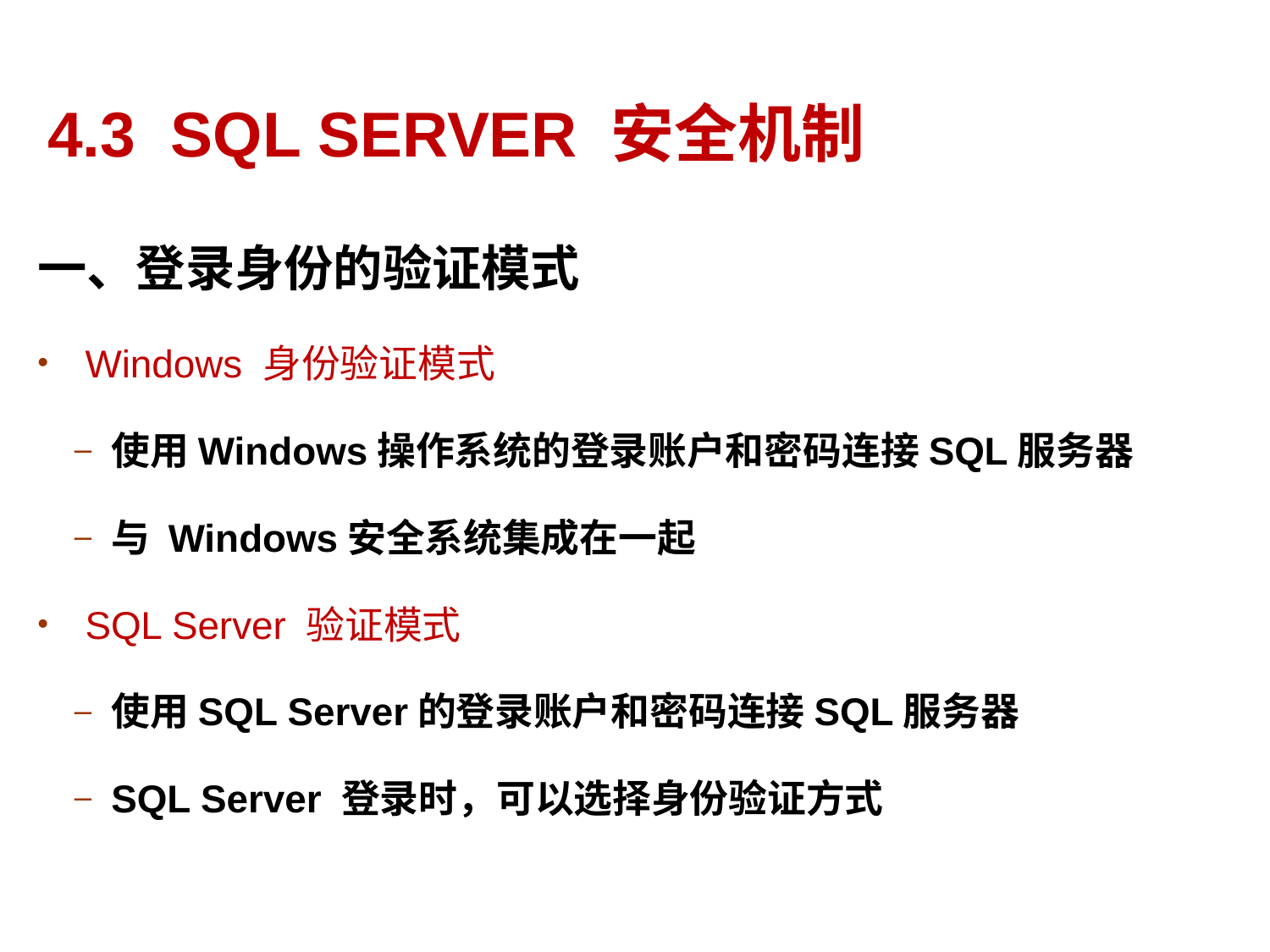

# 4.3  SQL SERVER 安全机制
一、登录身份的验证模式
Windows 身份验证模式
使用Windows操作系统的登录账户和密码连接SQL服务器
与 Windows安全系统集成在一起
SQL Server 验证模式
使用SQL Server的登录账户和密码连接SQL服务器
SQL Server 登录时，可以选择身份验证方式